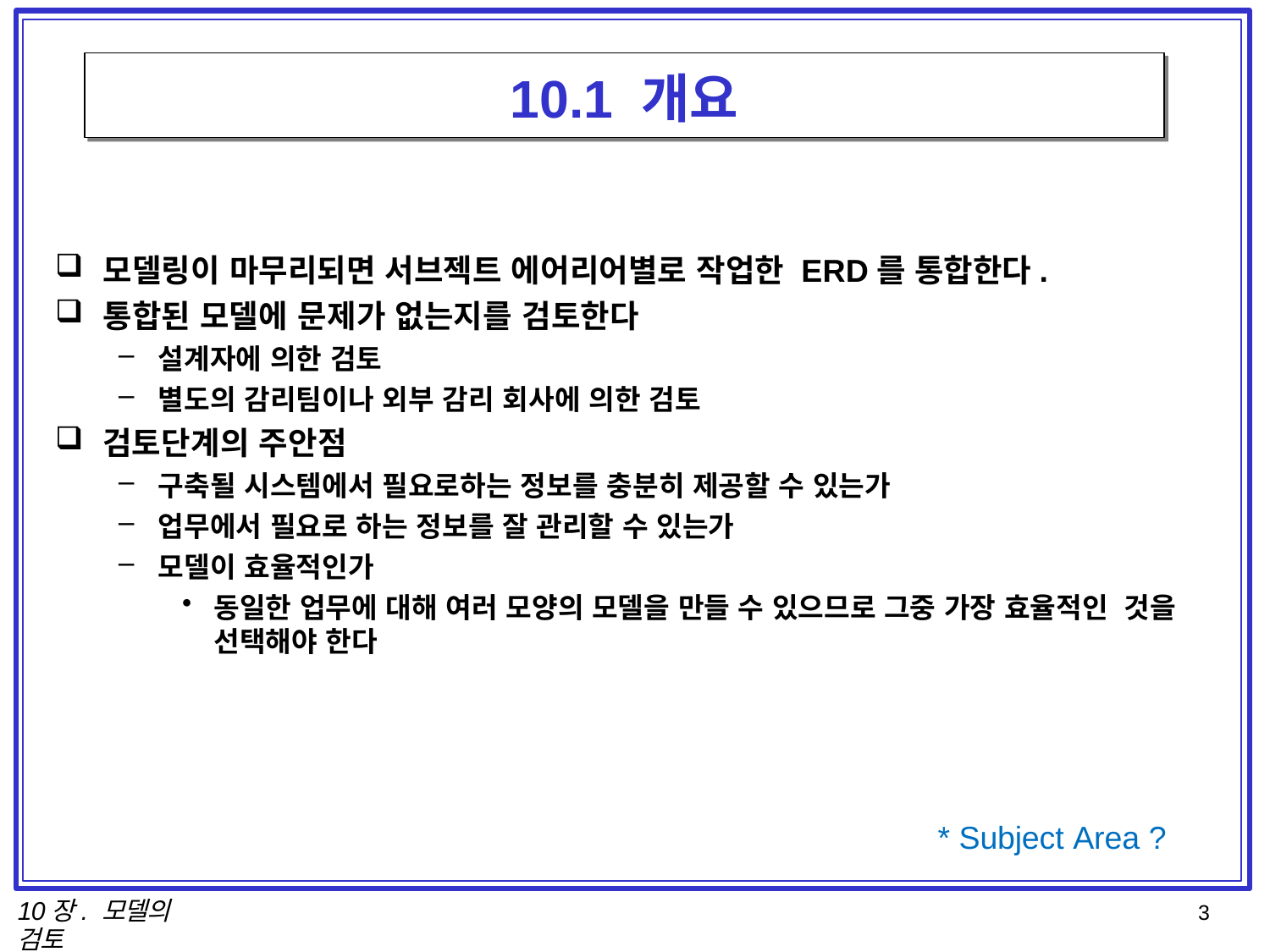

# 10.1 개요
모델링이 마무리되면 서브젝트 에어리어별로 작업한 ERD를 통합한다.
통합된 모델에 문제가 없는지를 검토한다
설계자에 의한 검토
별도의 감리팀이나 외부 감리 회사에 의한 검토
검토단계의 주안점
구축될 시스템에서 필요로하는 정보를 충분히 제공할 수 있는가
업무에서 필요로 하는 정보를 잘 관리할 수 있는가
모델이 효율적인가
동일한 업무에 대해 여러 모양의 모델을 만들 수 있으므로 그중 가장 효율적인  것을 선택해야 한다
* Subject Area ?
10장. 모델의 검토
3